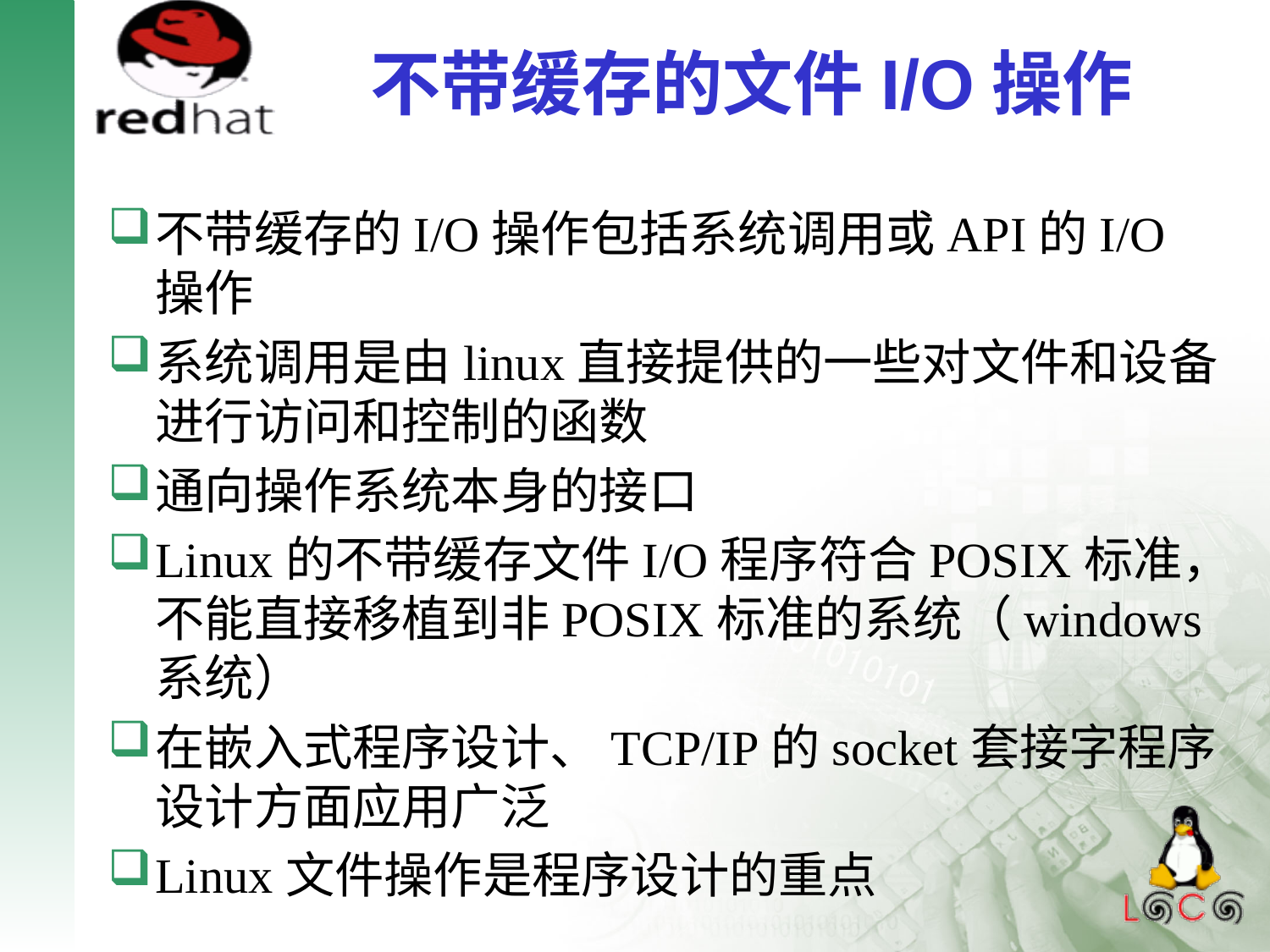

# 不带缓存的文件I/O操作
不带缓存的I/O操作包括系统调用或API的I/O操作
系统调用是由linux直接提供的一些对文件和设备进行访问和控制的函数
通向操作系统本身的接口
Linux的不带缓存文件I/O程序符合POSIX标准，不能直接移植到非POSIX标准的系统（windows系统）
在嵌入式程序设计、TCP/IP的socket套接字程序设计方面应用广泛
Linux文件操作是程序设计的重点